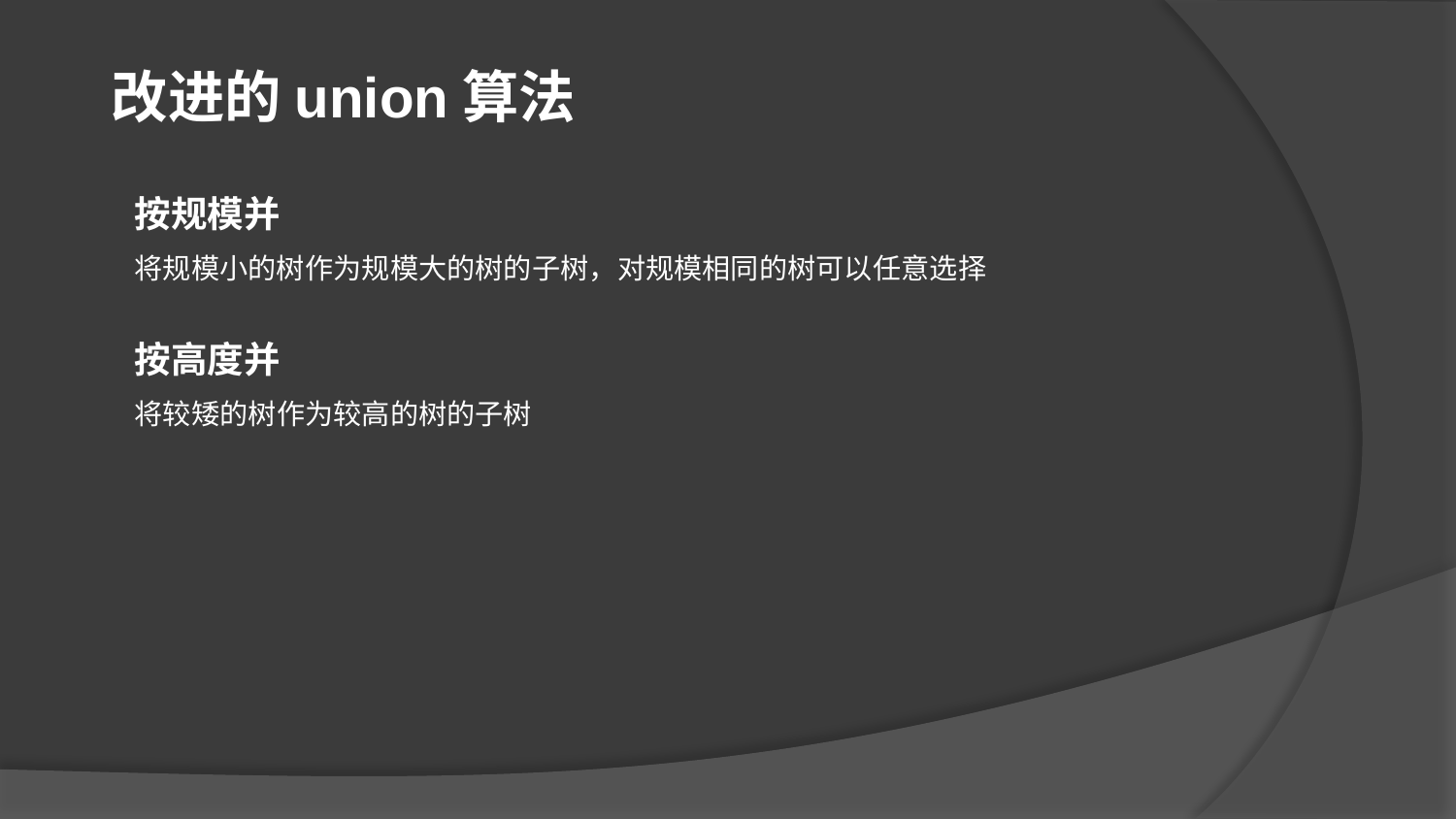

改进的union算法
按规模并
将规模小的树作为规模大的树的子树，对规模相同的树可以任意选择

按高度并
将较矮的树作为较高的树的子树